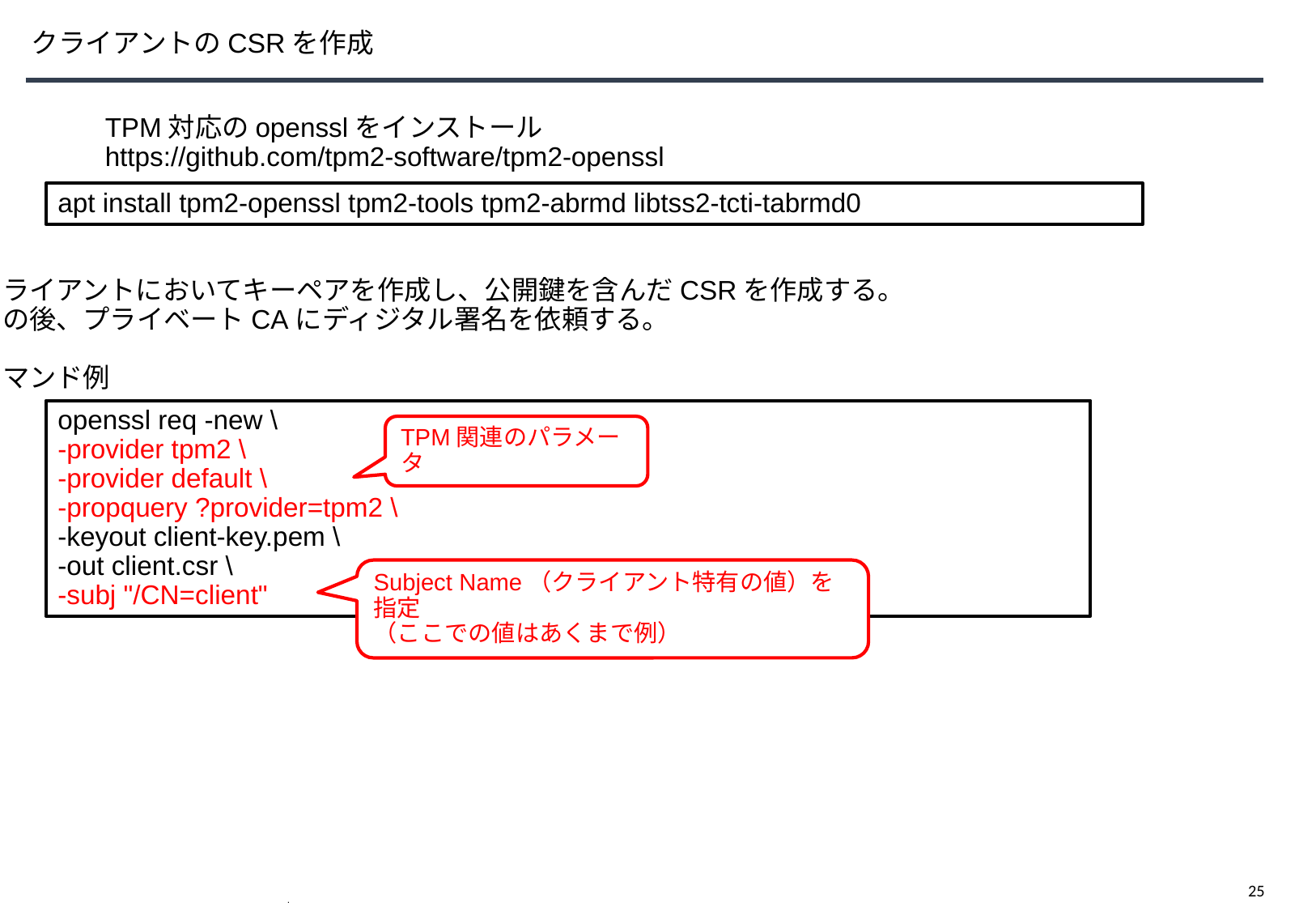

# クライアントのCSRを作成
TPM対応のopensslをインストール
https://github.com/tpm2-software/tpm2-openssl
apt install tpm2-openssl tpm2-tools tpm2-abrmd libtss2-tcti-tabrmd0
クライアントにおいてキーペアを作成し、公開鍵を含んだCSRを作成する。
その後、プライベートCAにディジタル署名を依頼する。

コマンド例
openssl req -new \
-provider tpm2 \
-provider default \
-propquery ?provider=tpm2 \
-keyout client-key.pem \
-out client.csr \
-subj "/CN=client"
TPM関連のパラメータ
Subject Name（クライアント特有の値）を指定
（ここでの値はあくまで例）